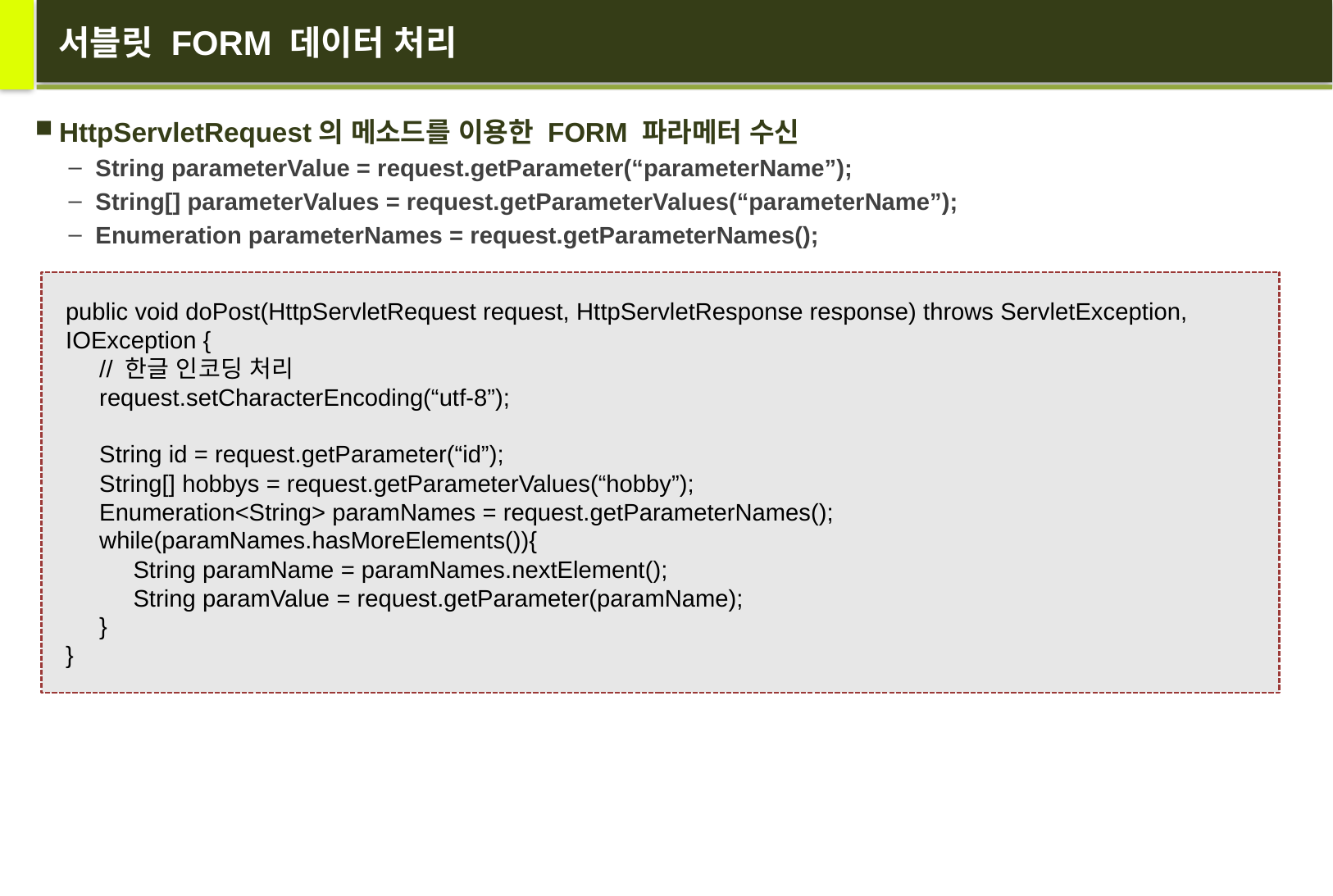

# 서블릿 FORM 데이터 처리
HttpServletRequest의 메소드를 이용한 FORM 파라메터 수신
String parameterValue = request.getParameter(“parameterName”);
String[] parameterValues = request.getParameterValues(“parameterName”);
Enumeration parameterNames = request.getParameterNames();

public void doPost(HttpServletRequest request, HttpServletResponse response) throws ServletException, IOException {
     // 한글 인코딩 처리
     request.setCharacterEncoding(“utf-8”);

     String id = request.getParameter(“id”);
     String[] hobbys = request.getParameterValues(“hobby”);
     Enumeration<String> paramNames = request.getParameterNames();
     while(paramNames.hasMoreElements()){
          String paramName = paramNames.nextElement();
          String paramValue = request.getParameter(paramName);
     }
}